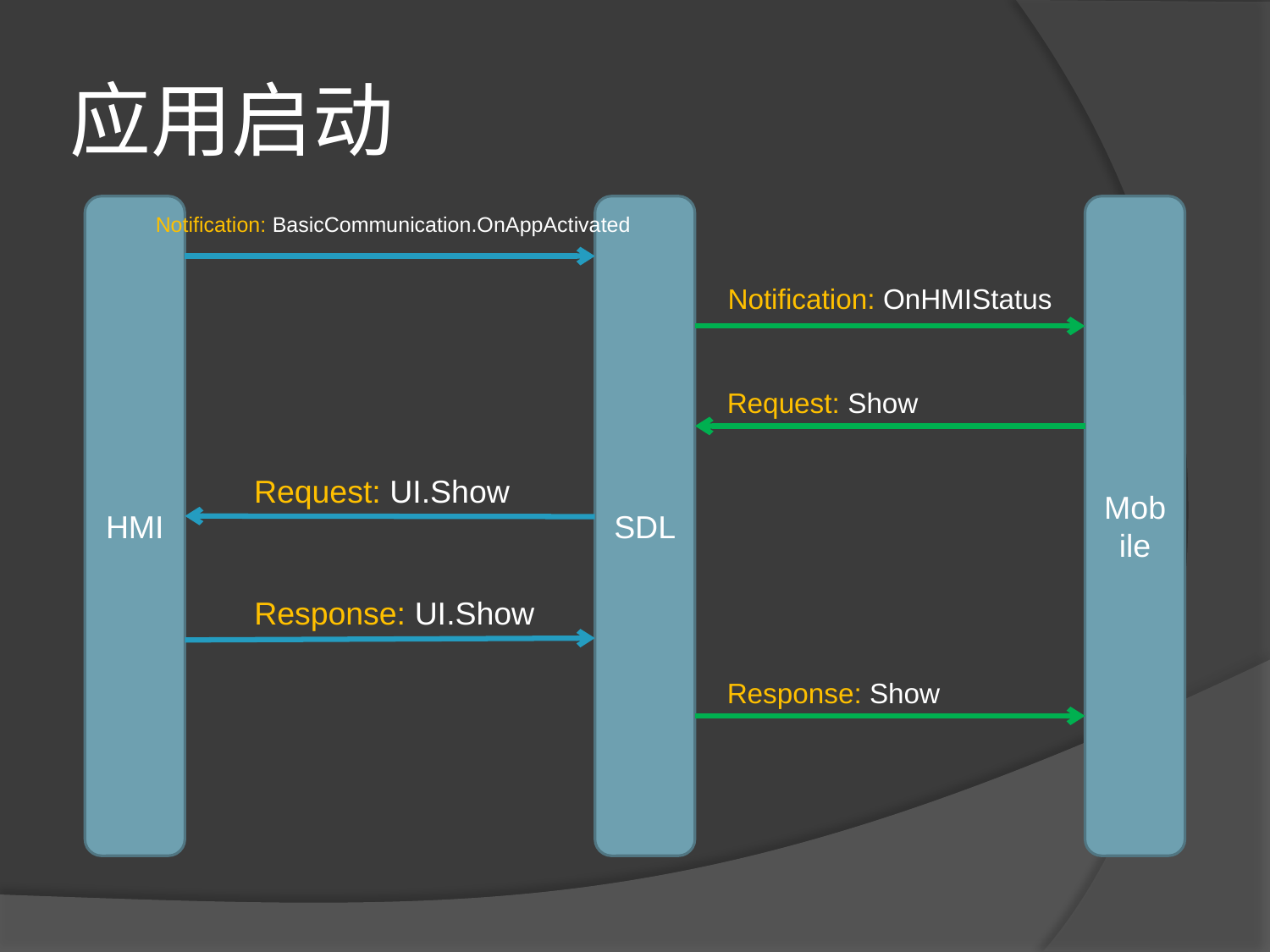

# 应用启动
HMI
SDL
Mobile
Notification: BasicCommunication.OnAppActivated
Notification: OnHMIStatus
Request: Show
Request: UI.Show
Response: UI.Show
Response: Show